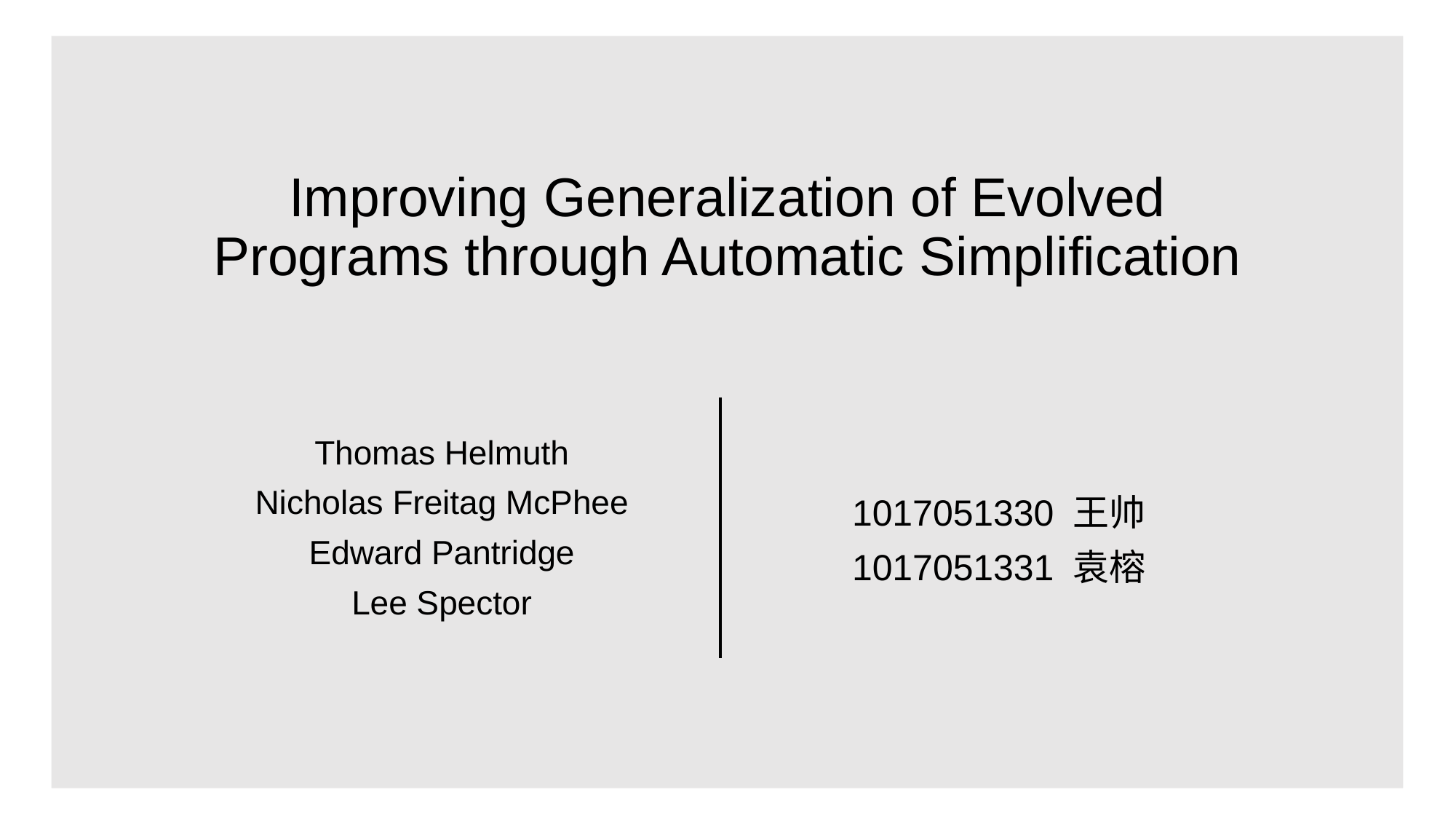

# Improving Generalization of Evolved Programs through Automatic Simplification
Thomas Helmuth
Nicholas Freitag McPhee
Edward Pantridge
Lee Spector

1017051330 王帅
1017051331 袁榕